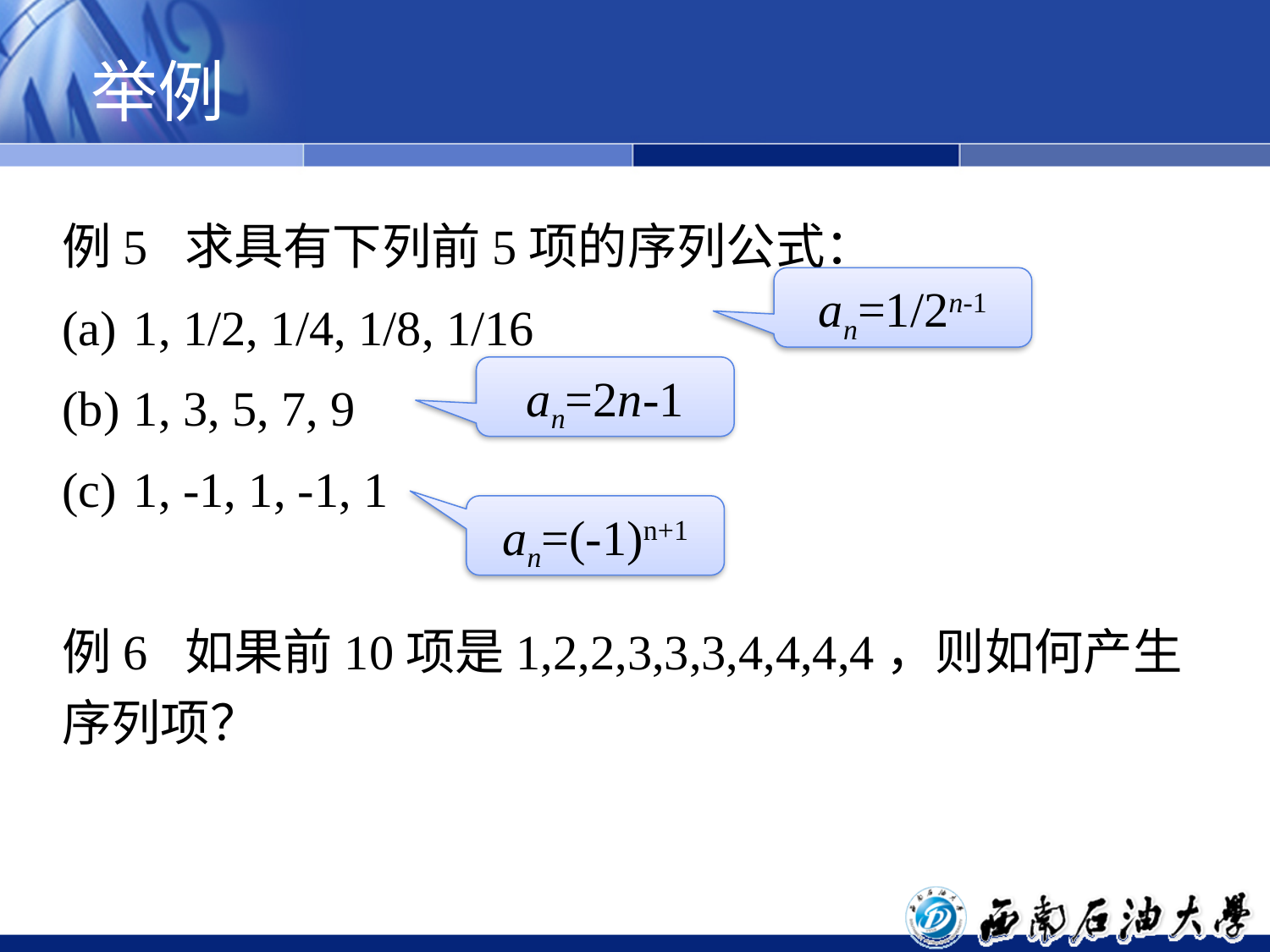

# 举例
例5  求具有下列前5项的序列公式：
1, 1/2, 1/4, 1/8, 1/16
1, 3, 5, 7, 9
1, -1, 1, -1, 1

例6  如果前10项是1,2,2,3,3,3,4,4,4,4，则如何产生序列项？
an=1/2n-1
an=2n-1
an=(-1)n+1